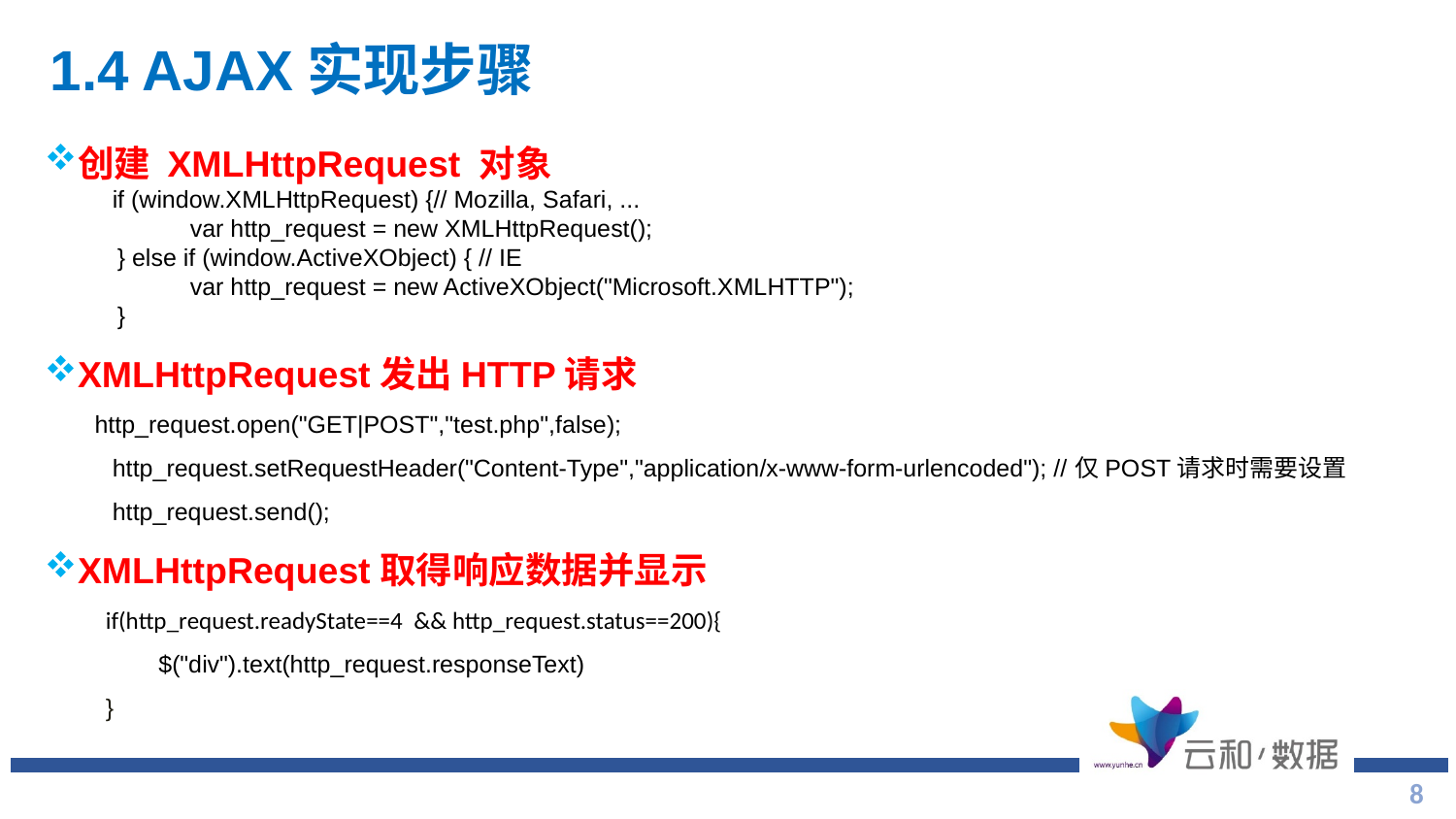

1.4 AJAX实现步骤
创建 XMLHttpRequest 对象
          if (window.XMLHttpRequest) {// Mozilla, Safari, ...
var http_request = new XMLHttpRequest();
} else if (window.ActiveXObject) { // IE
var http_request = new ActiveXObject("Microsoft.XMLHTTP");
}
XMLHttpRequest发出HTTP请求
         http_request.open("GET|POST","test.php",false);
          http_request.setRequestHeader("Content-Type","application/x-www-form-urlencoded"); //仅POST请求时需要设置
          http_request.send();
XMLHttpRequest取得响应数据并显示
           if(http_request.readyState==4  && http_request.status==200){
                    $("div").text(http_request.responseText)
         }
8